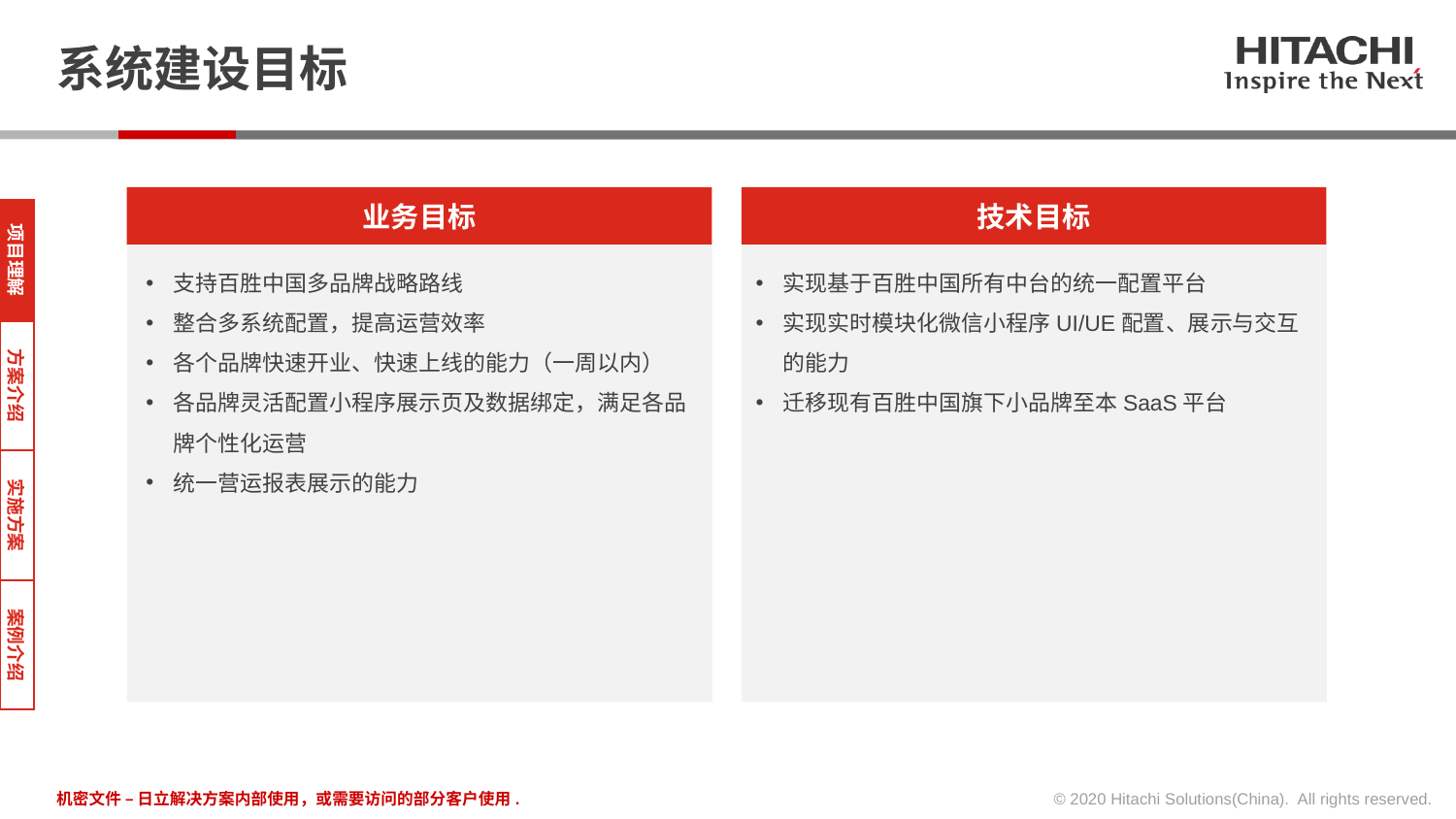

# 系统建设目标
业务目标
技术目标
项目理解

支持百胜中国多品牌战略路线
整合多系统配置，提高运营效率
各个品牌快速开业、快速上线的能力（一周以内）
各品牌灵活配置小程序展示页及数据绑定，满足各品牌个性化运营
统一营运报表展示的能力
实现基于百胜中国所有中台的统一配置平台
实现实时模块化微信小程序UI/UE配置、展示与交互的能力
迁移现有百胜中国旗下小品牌至本SaaS平台
方案介绍
实施方案
案例介绍